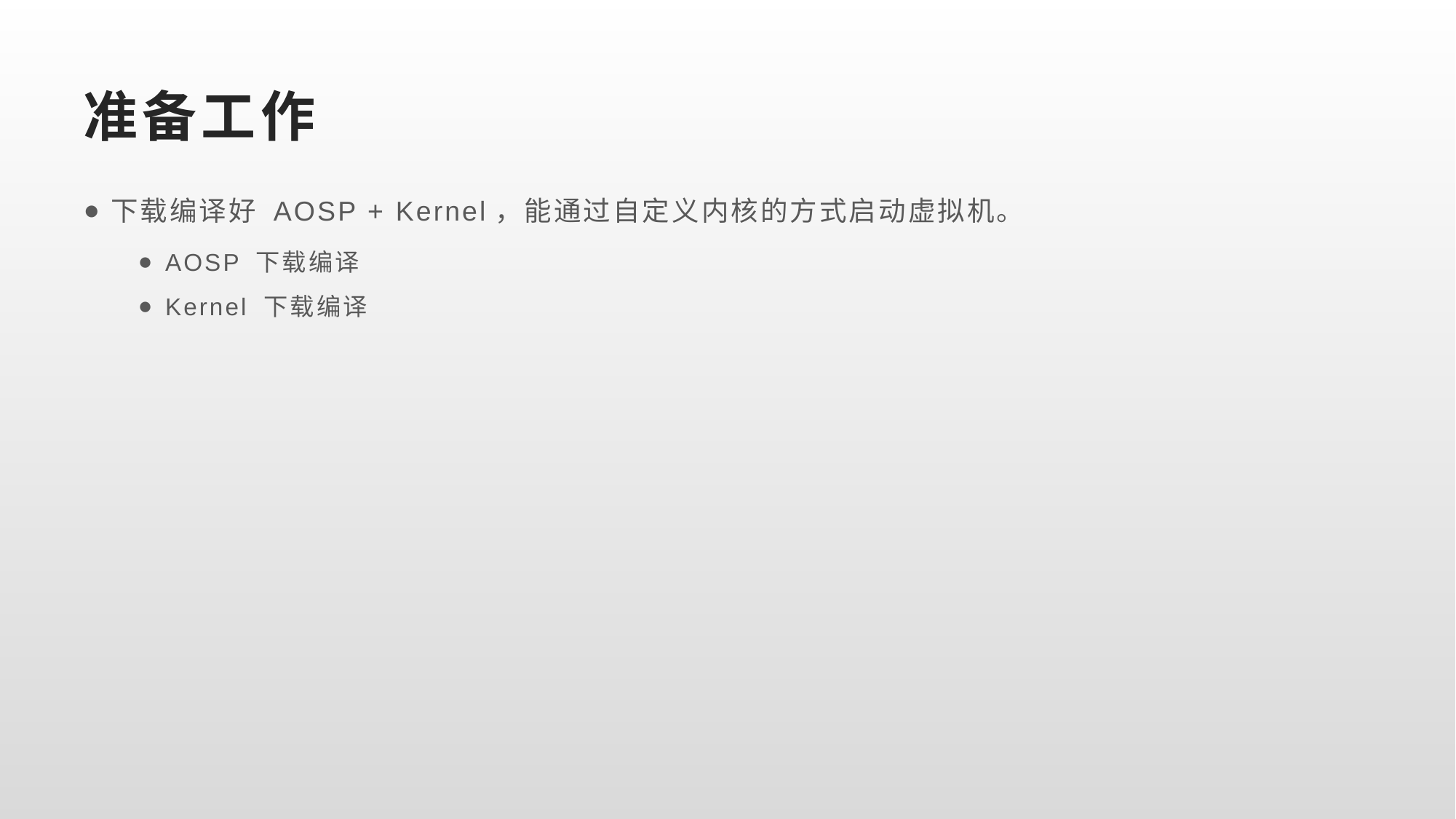

# 准备工作
下载编译好 AOSP + Kernel，能通过自定义内核的方式启动虚拟机。
AOSP 下载编译
Kernel 下载编译